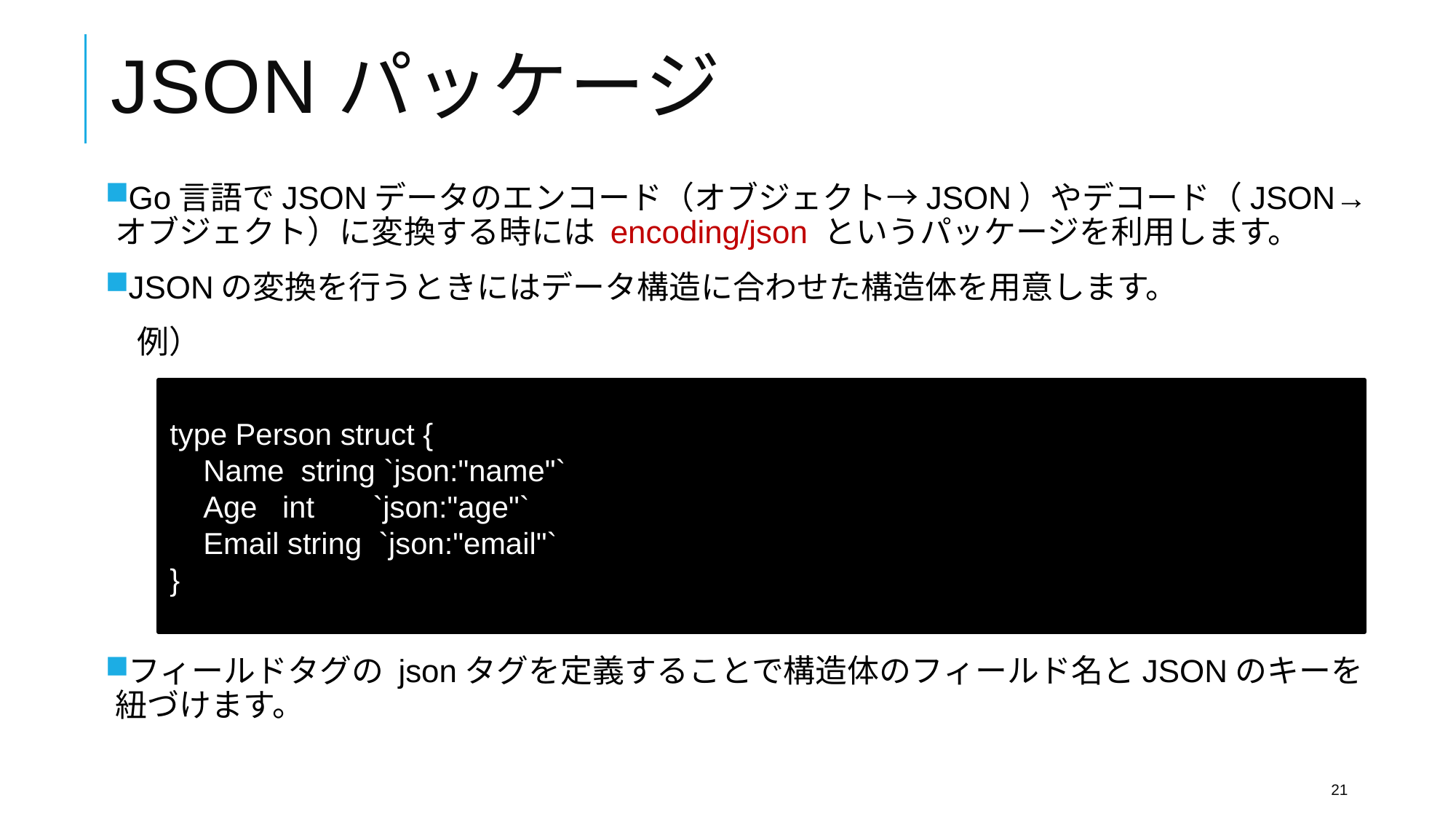

# JSONパッケージ
Go言語でJSONデータのエンコード（オブジェクト→JSON）やデコード（JSON→オブジェクト）に変換する時には encoding/json というパッケージを利用します。
JSONの変換を行うときにはデータ構造に合わせた構造体を用意します。
　例）

フィールドタグの jsonタグを定義することで構造体のフィールド名とJSONのキーを紐づけます。

type Person struct {
    Name  string `json:"name"`
    Age   int       `json:"age"`
    Email string  `json:"email"`
}
21